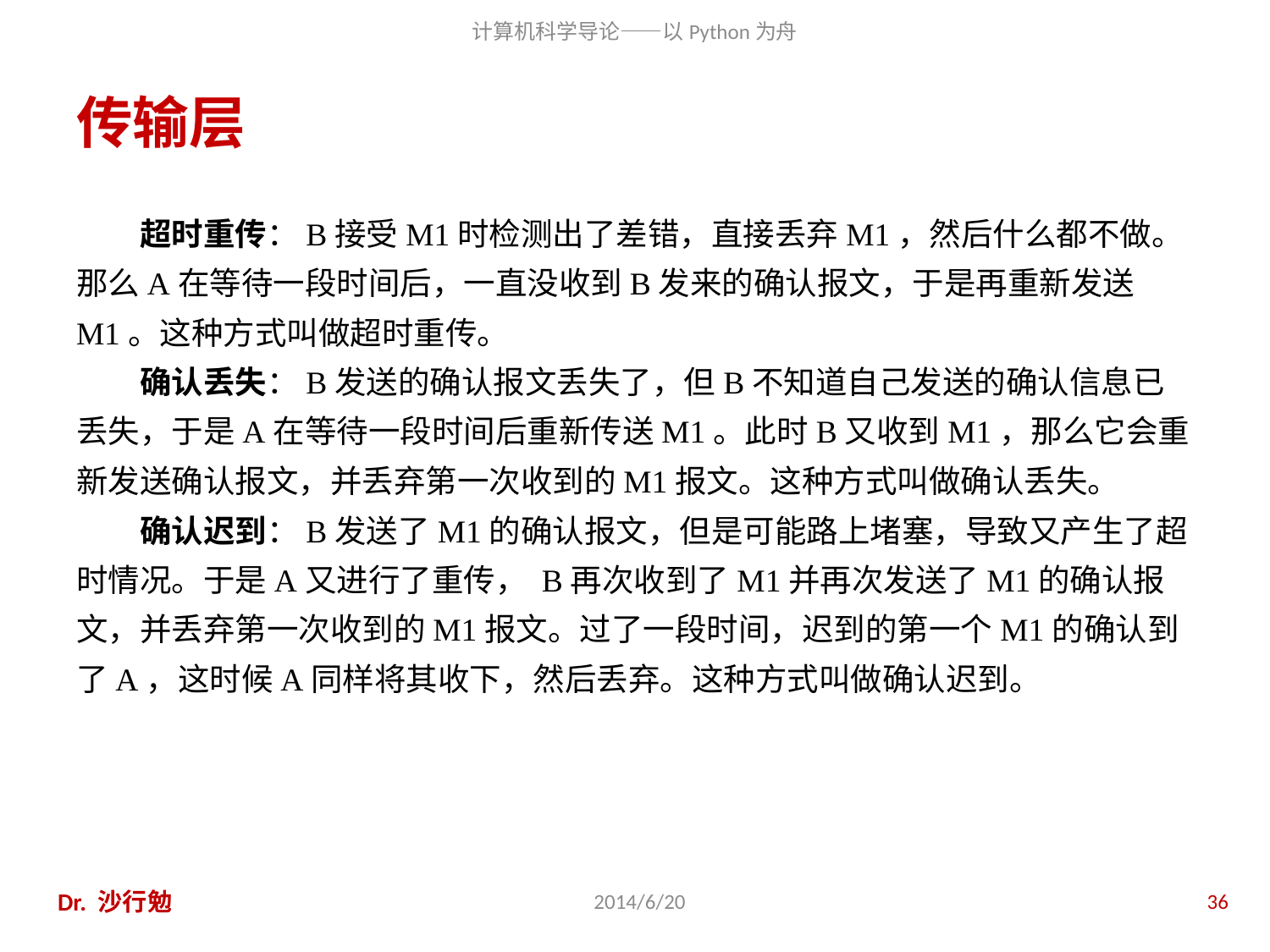

# 传输层
超时重传：B接受M1时检测出了差错，直接丢弃M1，然后什么都不做。那么A在等待一段时间后，一直没收到B发来的确认报文，于是再重新发送M1。这种方式叫做超时重传。
确认丢失：B发送的确认报文丢失了，但B不知道自己发送的确认信息已丢失，于是A在等待一段时间后重新传送M1。此时B又收到M1，那么它会重新发送确认报文，并丢弃第一次收到的M1报文。这种方式叫做确认丢失。
确认迟到：B发送了M1的确认报文，但是可能路上堵塞，导致又产生了超时情况。于是A又进行了重传， B再次收到了M1并再次发送了M1的确认报文，并丢弃第一次收到的M1报文。过了一段时间，迟到的第一个M1的确认到了A，这时候A同样将其收下，然后丢弃。这种方式叫做确认迟到。
Dr. 沙行勉
2014/6/20
36